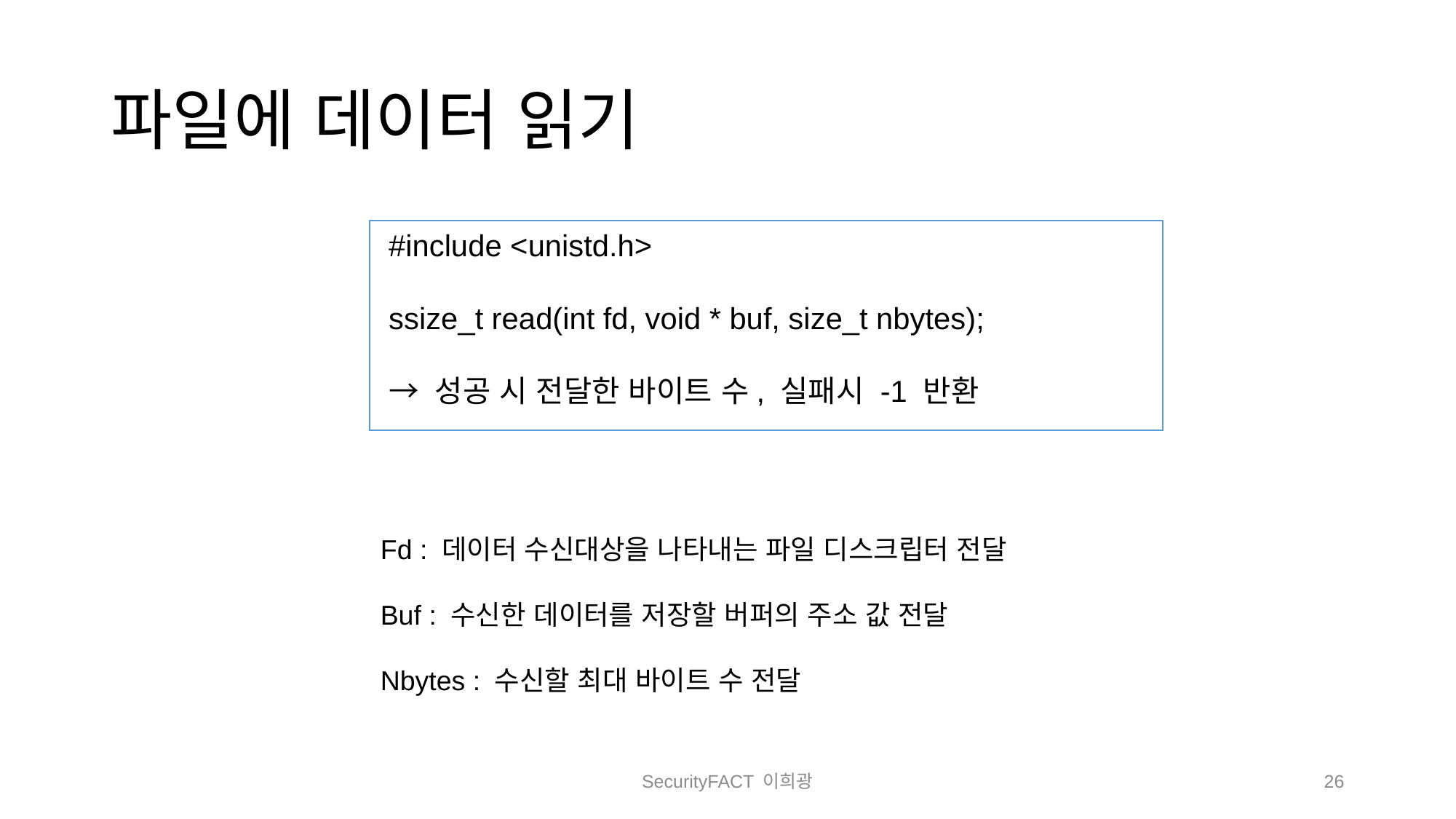

# 파일에 데이터 읽기

#include <unistd.h>

ssize_t read(int fd, void * buf, size_t nbytes);

→ 성공 시 전달한 바이트 수, 실패시 -1 반환

Fd : 데이터 수신대상을 나타내는 파일 디스크립터 전달

Buf : 수신한 데이터를 저장할 버퍼의 주소 값 전달

Nbytes : 수신할 최대 바이트 수 전달
SecurityFACT 이희광
26